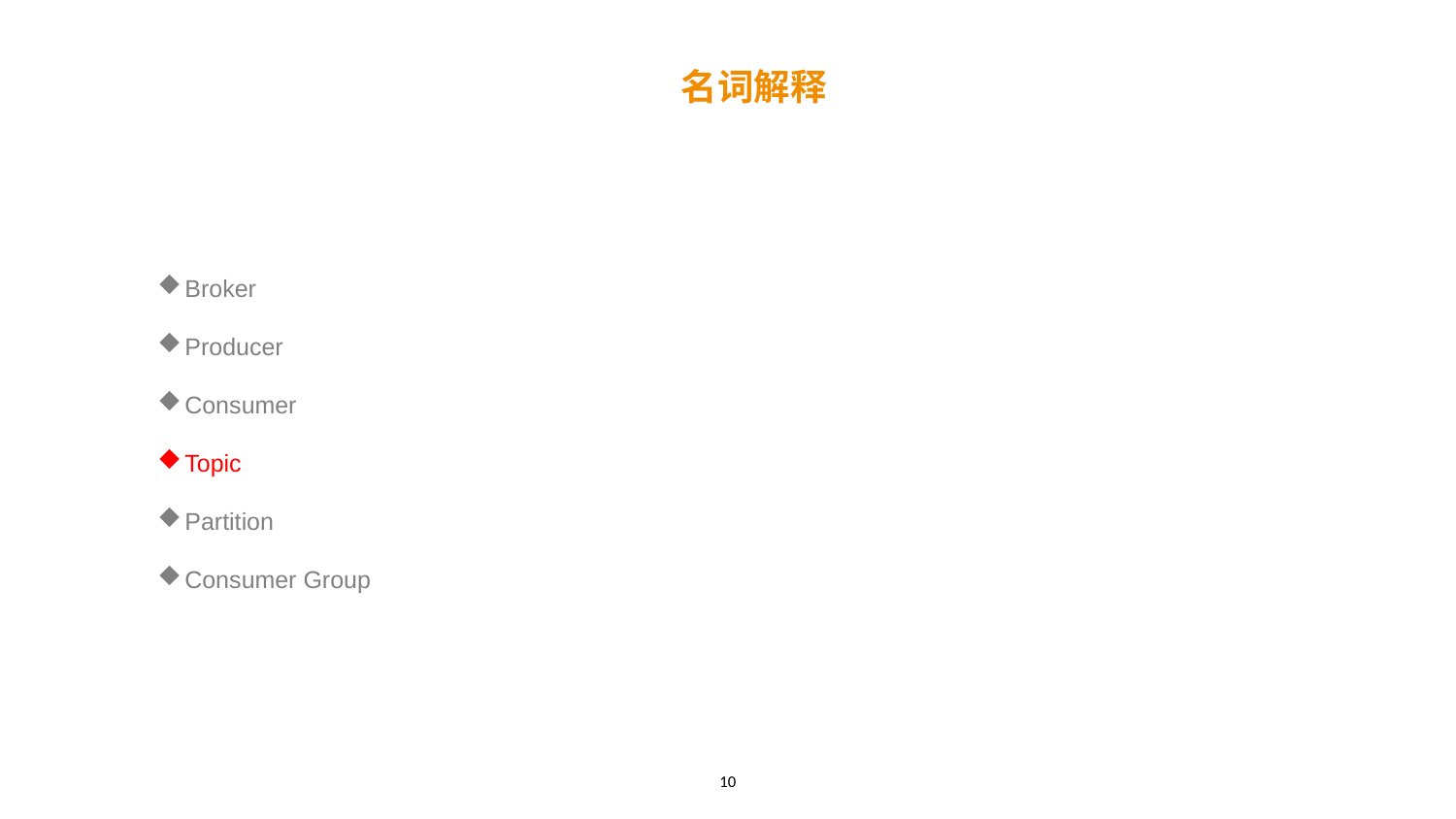

名词解释
Broker
Producer
Consumer
Topic
Partition
Consumer Group